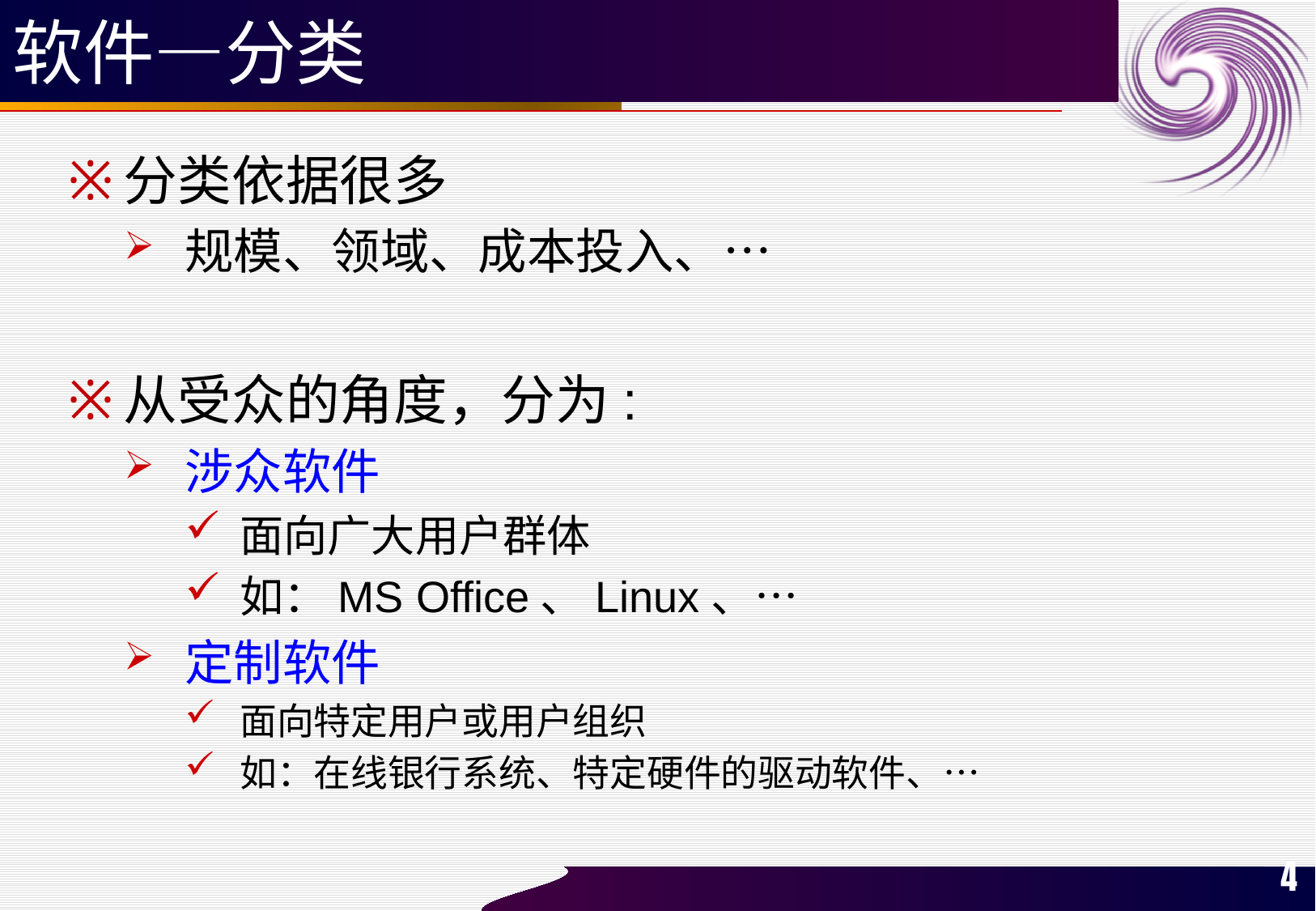

# 软件—分类
分类依据很多
规模、领域、成本投入、…

从受众的角度，分为:
涉众软件
面向广大用户群体
如：MS Office、Linux、…
定制软件
面向特定用户或用户组织
如：在线银行系统、特定硬件的驱动软件、…
4